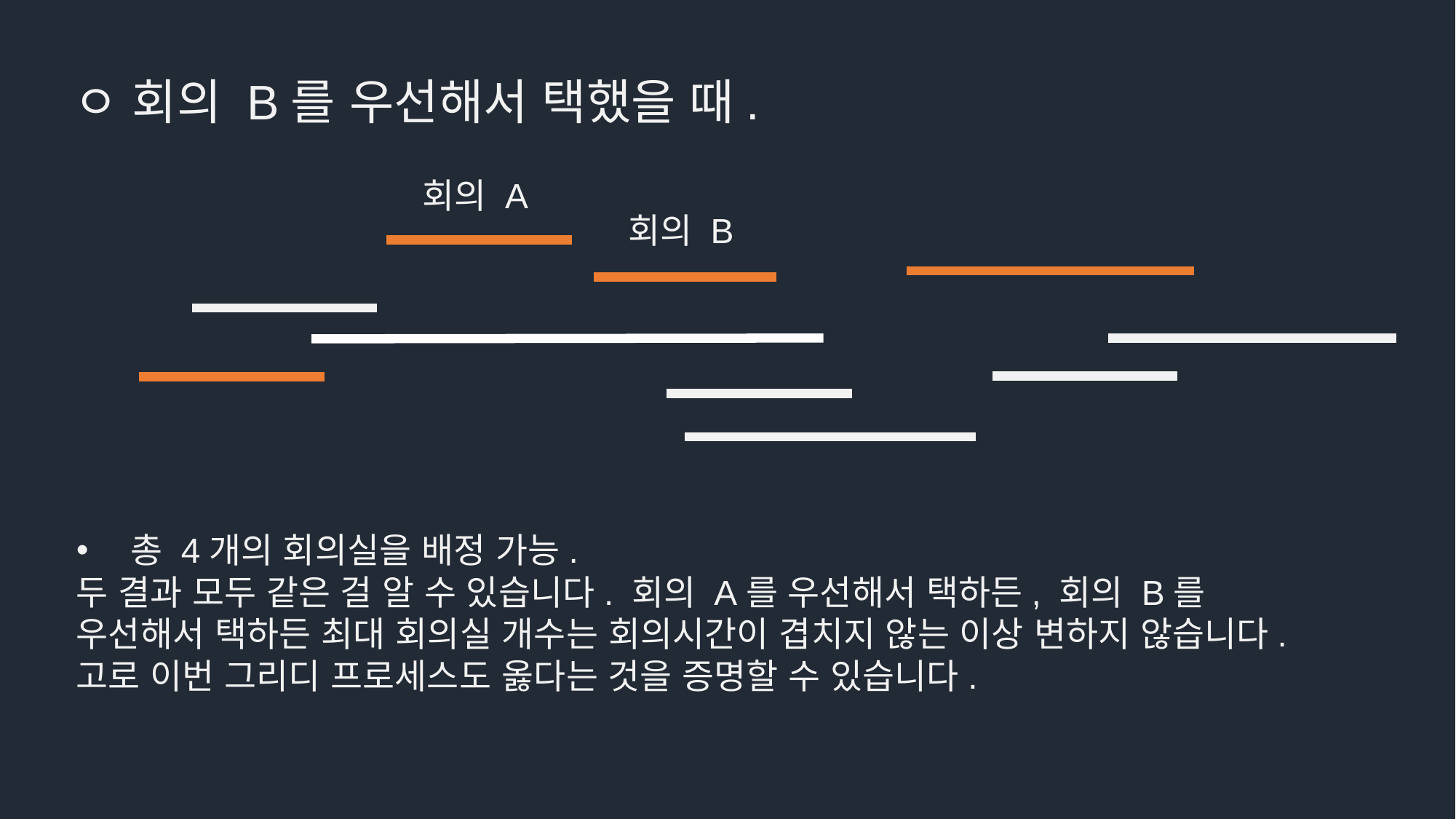

ㅇ 회의 B를 우선해서 택했을 때.
회의 A
회의 B
총 4개의 회의실을 배정 가능.
두 결과 모두 같은 걸 알 수 있습니다. 회의 A를 우선해서 택하든, 회의 B를 우선해서 택하든 최대 회의실 개수는 회의시간이 겹치지 않는 이상 변하지 않습니다. 고로 이번 그리디 프로세스도 옳다는 것을 증명할 수 있습니다.